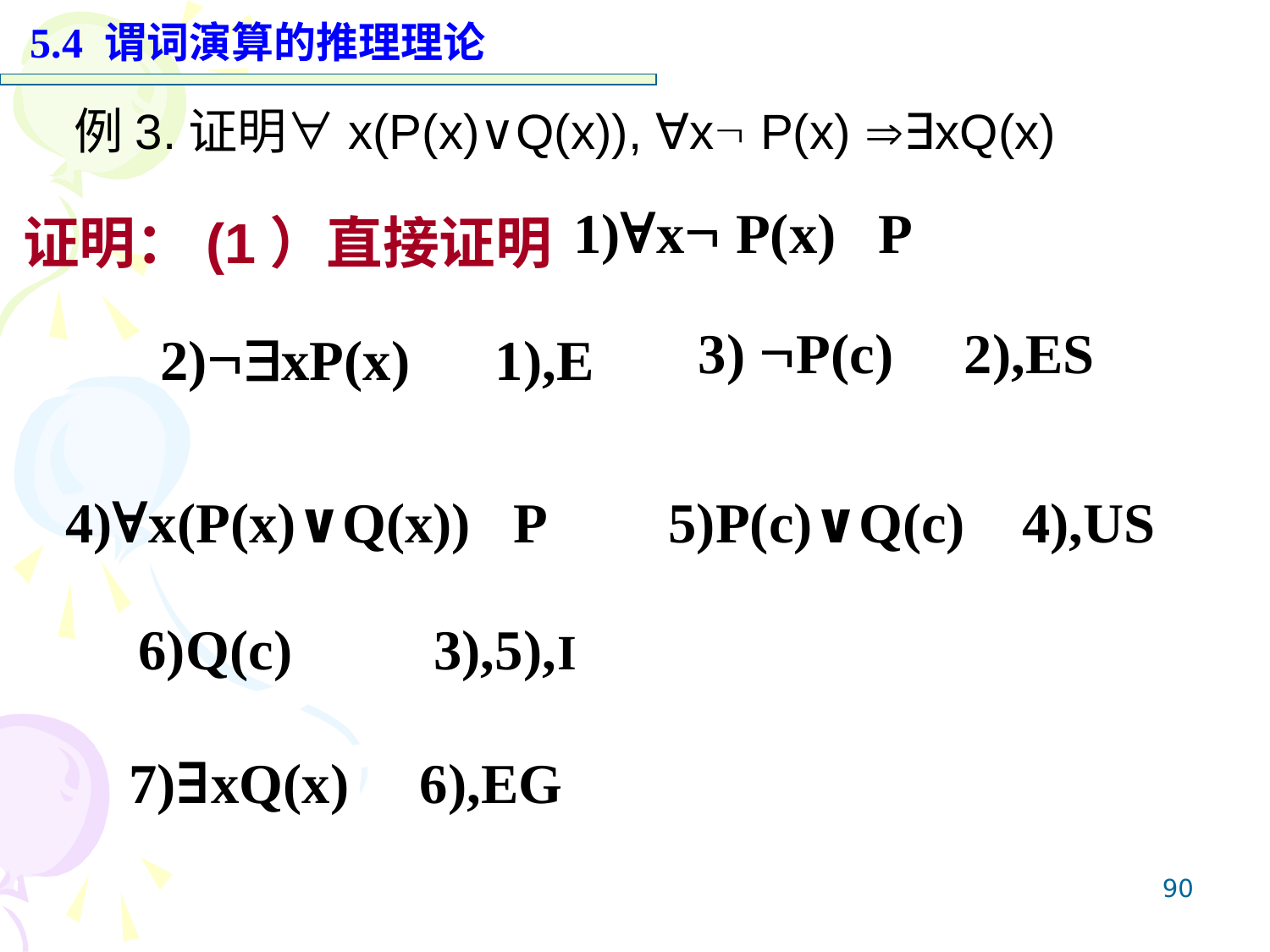

5.4 谓词演算的推理理论

例3.证明∀x(P(x)∨Q(x)), ∀x¬ P(x) ⇒∃xQ(x)
1)∀x¬ P(x)   P
证明：(1）直接证明
3) ¬P(c)     2),ES
2)¬∃xP(x)      1),E
4)∀x(P(x)∨Q(x))   P
5)P(c)∨Q(c)    4),US
6)Q(c)          3),5),I
7)∃xQ(x)     6),EG
90